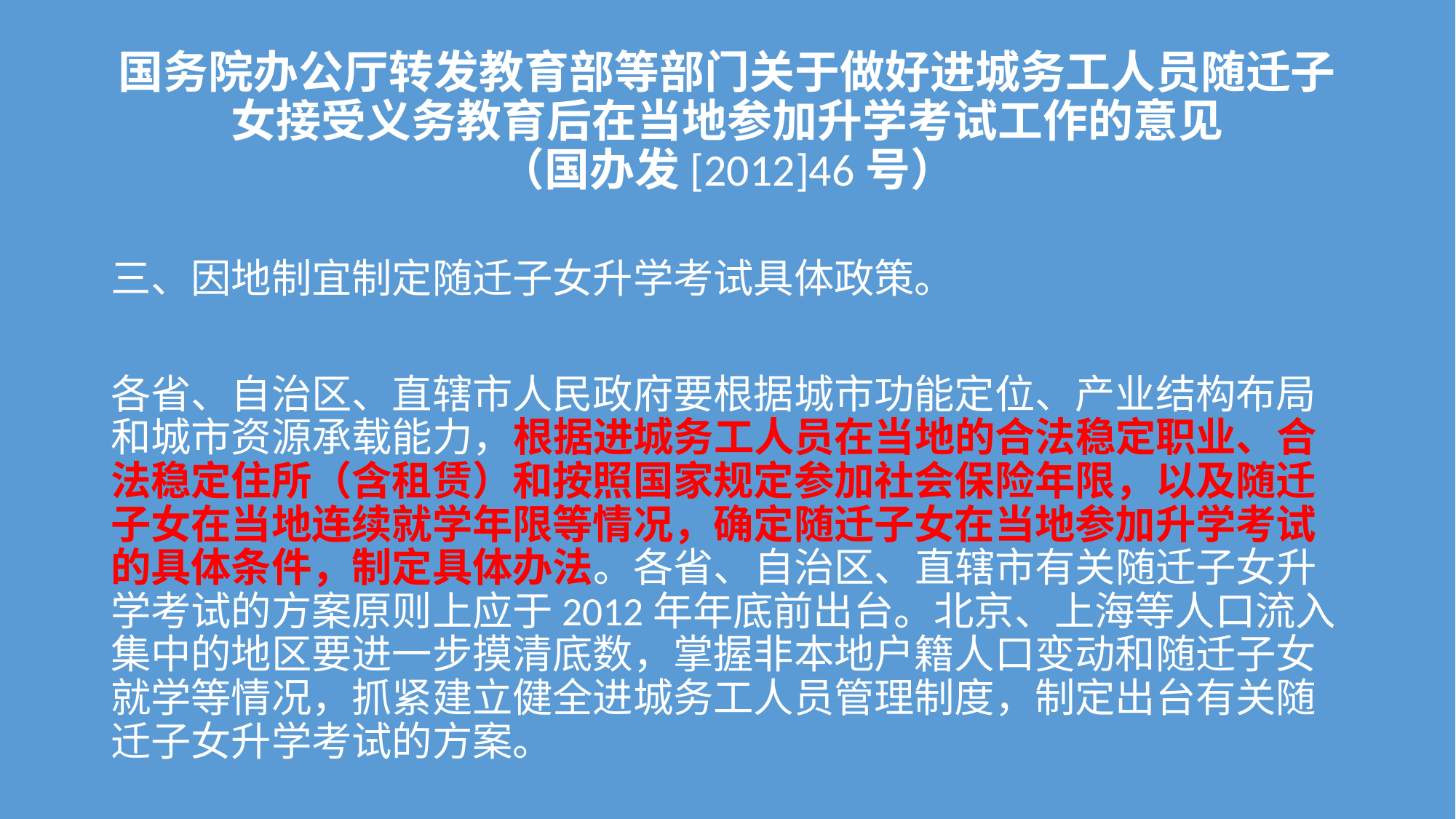

# 国务院办公厅转发教育部等部门关于做好进城务工人员随迁子女接受义务教育后在当地参加升学考试工作的意见 （国办发[2012]46号）
三、因地制宜制定随迁子女升学考试具体政策。

各省、自治区、直辖市人民政府要根据城市功能定位、产业结构布局和城市资源承载能力，根据进城务工人员在当地的合法稳定职业、合法稳定住所（含租赁）和按照国家规定参加社会保险年限，以及随迁子女在当地连续就学年限等情况，确定随迁子女在当地参加升学考试的具体条件，制定具体办法。各省、自治区、直辖市有关随迁子女升学考试的方案原则上应于2012年年底前出台。北京、上海等人口流入集中的地区要进一步摸清底数，掌握非本地户籍人口变动和随迁子女就学等情况，抓紧建立健全进城务工人员管理制度，制定出台有关随迁子女升学考试的方案。